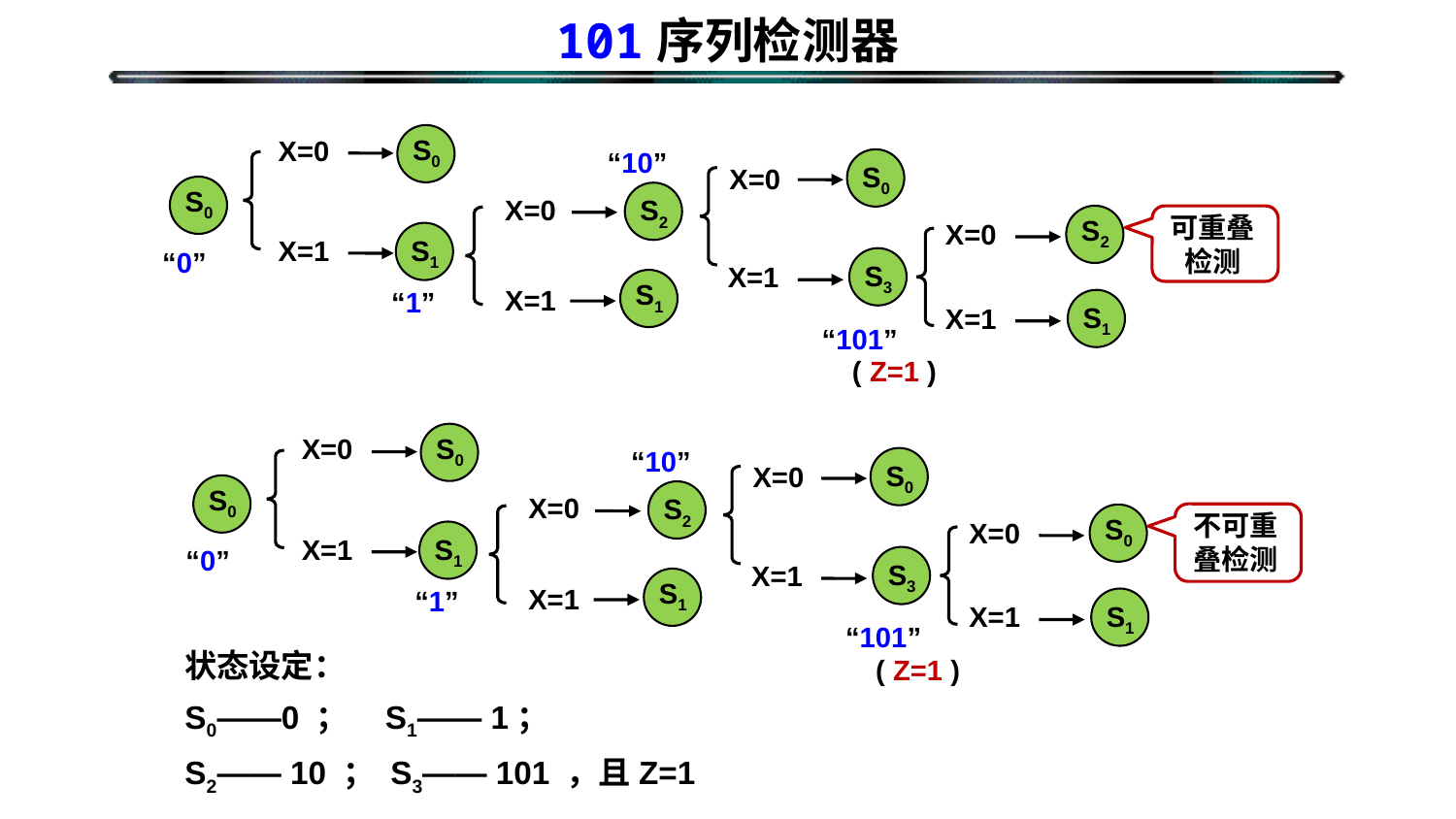

# 101序列检测器
S0

X=0
“10”

S0

X=0

S0

S2
X=0
S2

X=0

S1
X=1

“0”

S3
X=1

S1
X=1
“1”

S1
X=1

“101”

( Z=1 )
可重叠检测

S0

X=0
“10”

S0

X=0

S0

S2
X=0
S0

X=0

S1
X=1

“0”

S3
X=1

S1
X=1
“1”

S1
X=1

“101”

( Z=1 )
不可重叠检测

状态设定：
S0——0 ；    S1—— 1；
S2—— 10 ； S3—— 101 ，且Z=1
24